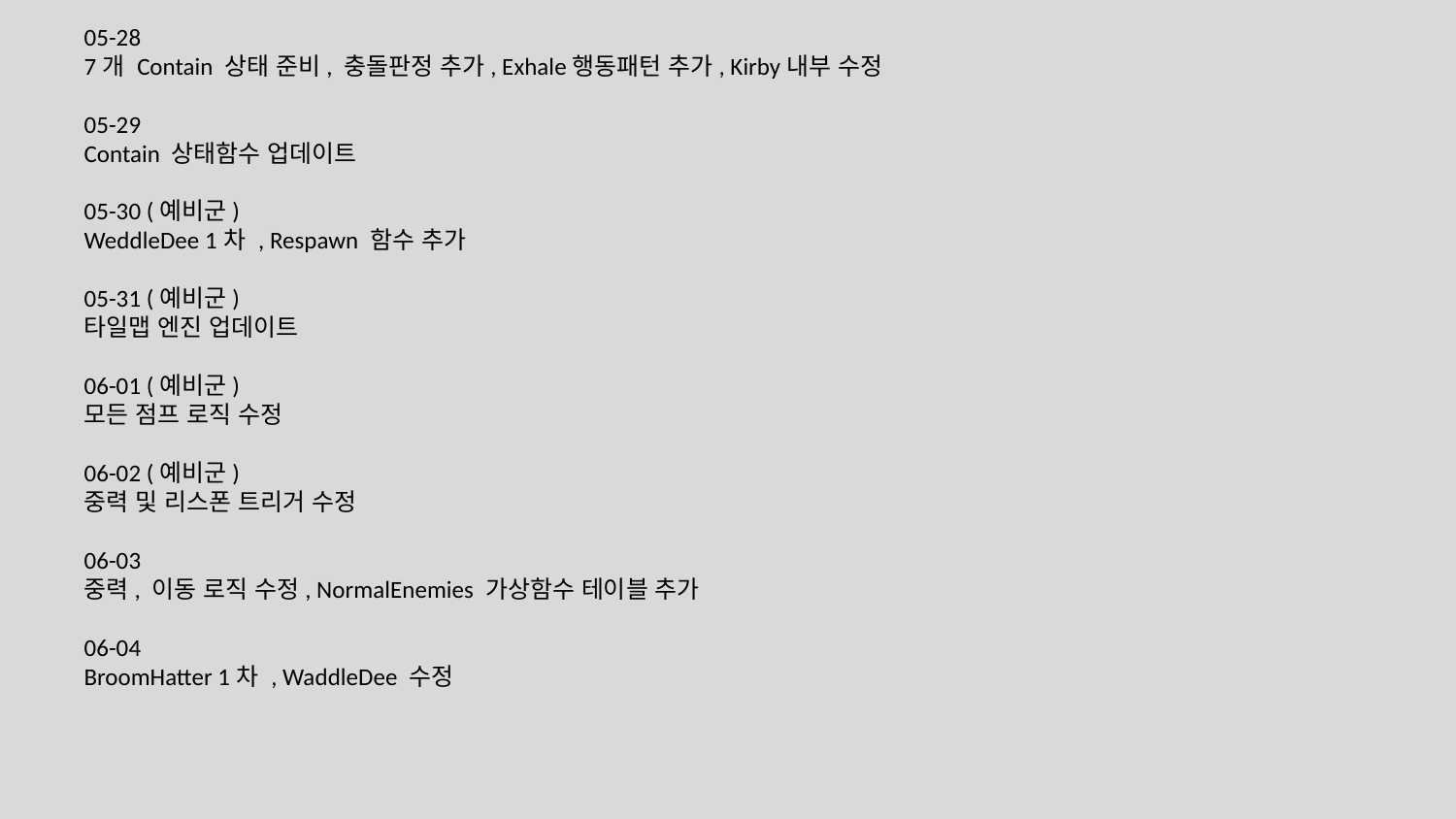

05-28
7개 Contain 상태 준비, 충돌판정 추가, Exhale행동패턴 추가, Kirby내부 수정

05-29
Contain 상태함수 업데이트

05-30 (예비군)
WeddleDee 1차 , Respawn 함수 추가

05-31 (예비군)
타일맵 엔진 업데이트

06-01 (예비군)
모든 점프 로직 수정

06-02 (예비군)
중력 및 리스폰 트리거 수정

06-03
중력, 이동 로직 수정, NormalEnemies 가상함수 테이블 추가

06-04
BroomHatter 1차 , WaddleDee 수정